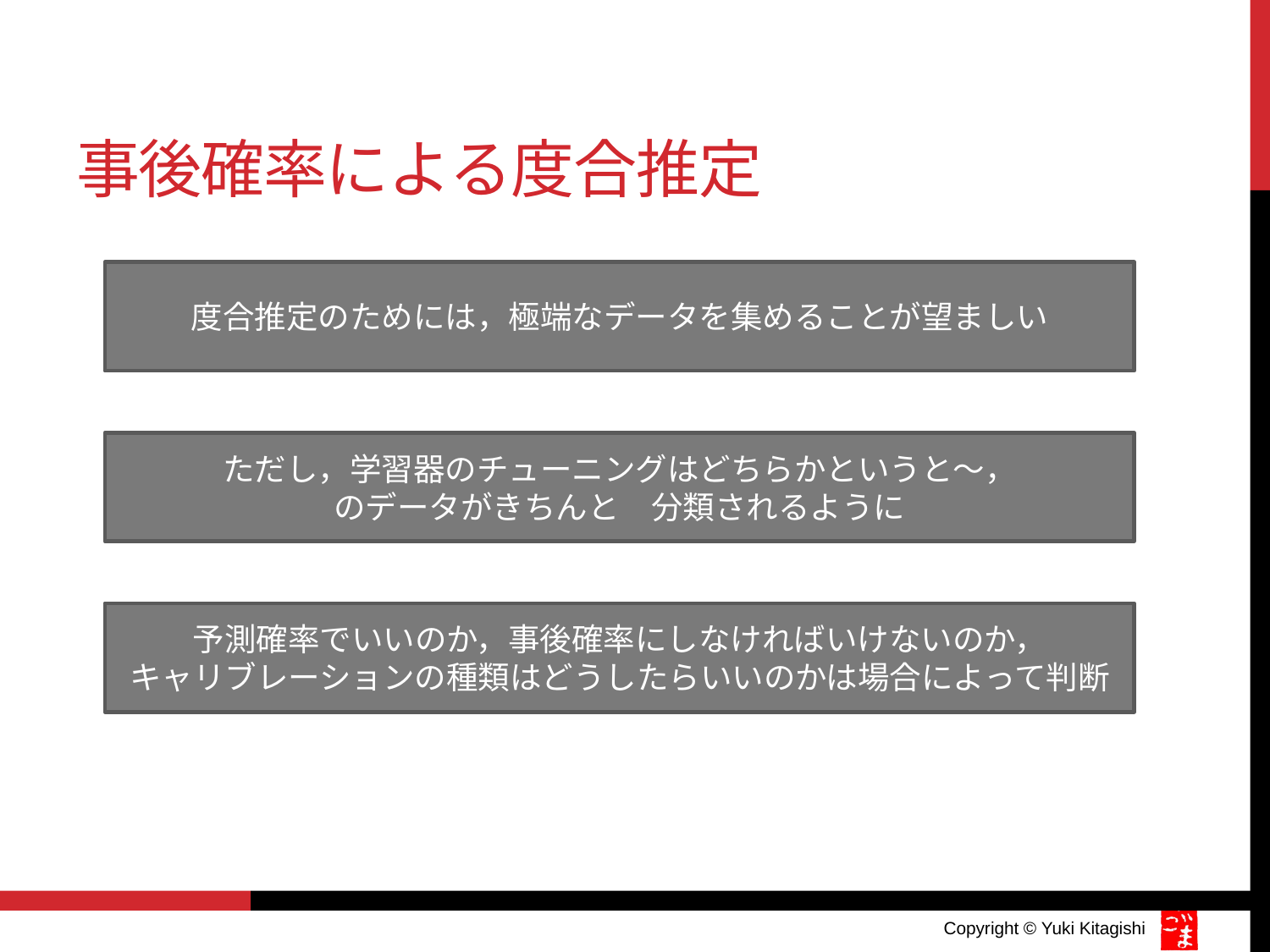

# 事後確率による度合推定
度合推定のためには，極端なデータを集めることが望ましい
ただし，学習器のチューニングはどちらかというと～，
のデータがきちんと　分類されるように
予測確率でいいのか，事後確率にしなければいけないのか，
キャリブレーションの種類はどうしたらいいのかは場合によって判断
Copyright © Yuki Kitagishi